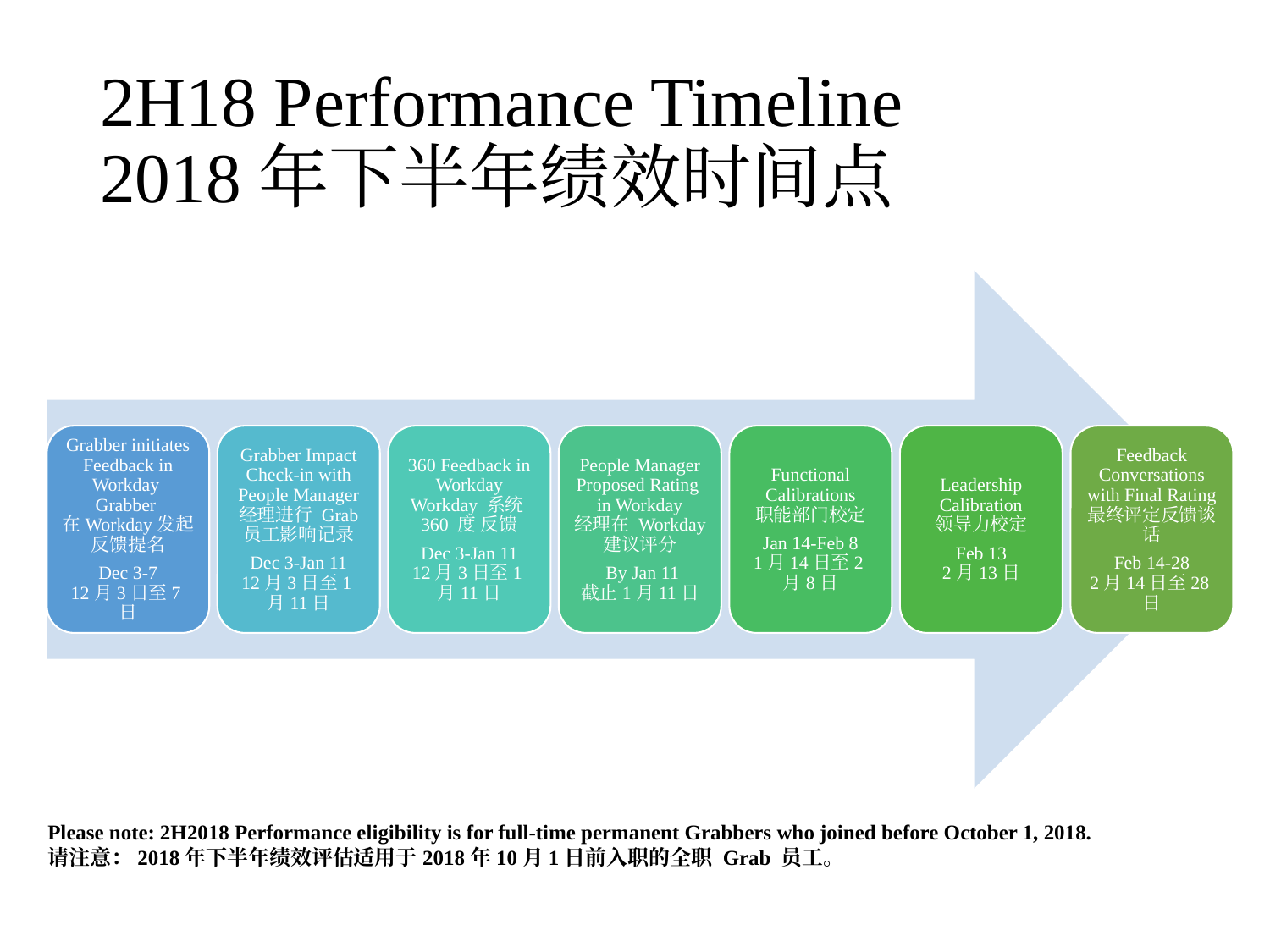

# 2H18 Performance Timeline 2018年下半年绩效时间点

Grabber initiates Feedback in Workday
Grabber
在Workday发起反馈提名
Dec 3-7
12月3日至7日
Grabber Impact Check-in with People Manager
经理进行 Grab 员工影响记录
Dec 3-Jan 11
12月3日至1月11日
360 Feedback in Workday
Workday 系统360 度 反馈
Dec 3-Jan 11
12月3日至1月11日
People Manager Proposed Rating  in Workday
经理在 Workday 建议评分
 By Jan 11
截止1月11日
Functional Calibrations
职能部门校定
Jan 14-Feb 8
1月14日至2月8日
Leadership Calibration
领导力校定
Feb 13
2月13日
Feedback Conversations with Final Rating
最终评定反馈谈话
Feb 14-28
2月14日至28日
Please note: 2H2018 Performance eligibility is for full-time permanent Grabbers who joined before October 1, 2018.
请注意：2018年下半年绩效评估适用于2018年10月1日前入职的全职 Grab 员工。